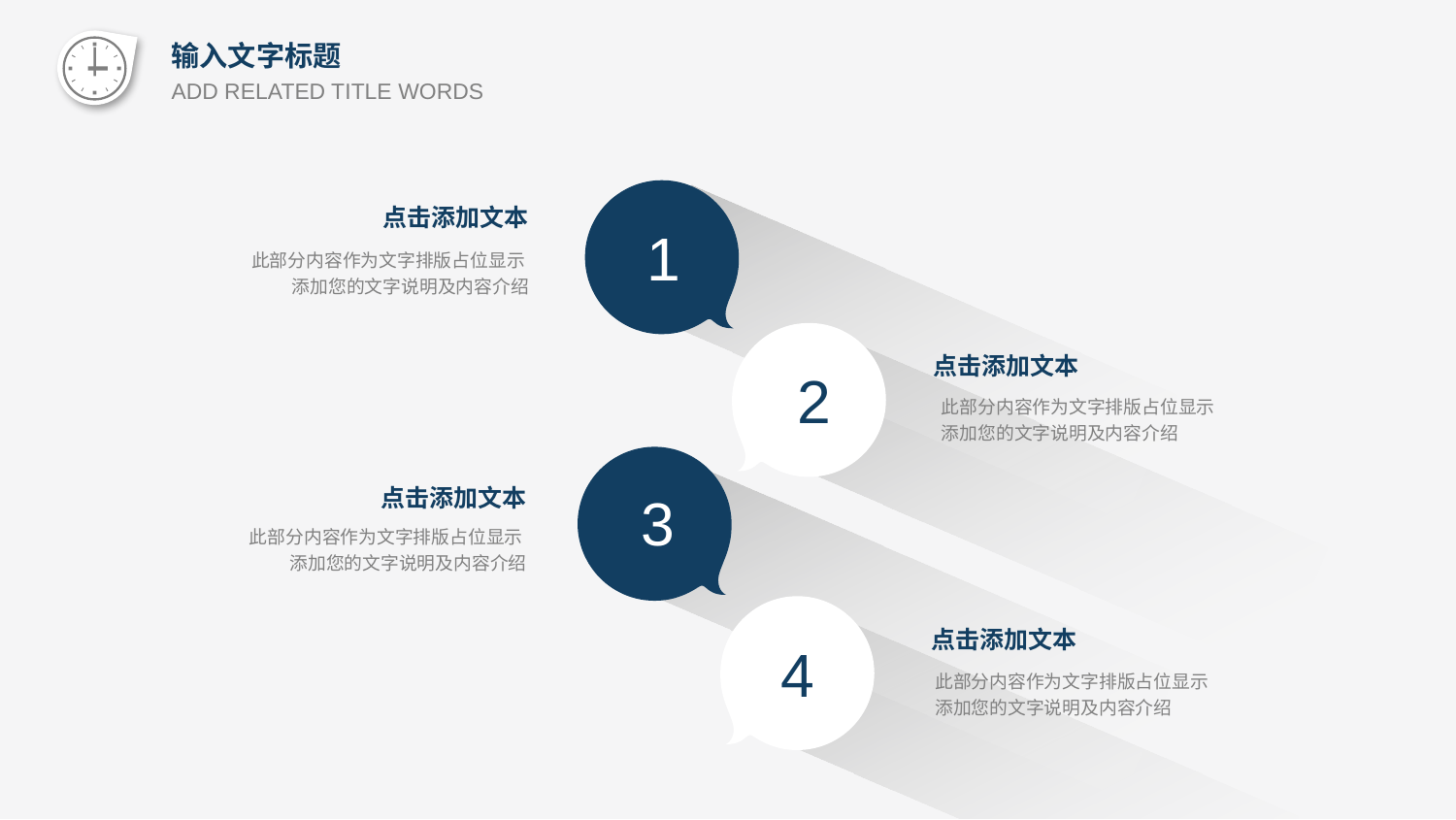

点击添加文本
1
此部分内容作为文字排版占位显示
添加您的文字说明及内容介绍

点击添加文本
2
此部分内容作为文字排版占位显示
添加您的文字说明及内容介绍

点击添加文本
3
此部分内容作为文字排版占位显示
添加您的文字说明及内容介绍

点击添加文本
4
此部分内容作为文字排版占位显示
添加您的文字说明及内容介绍